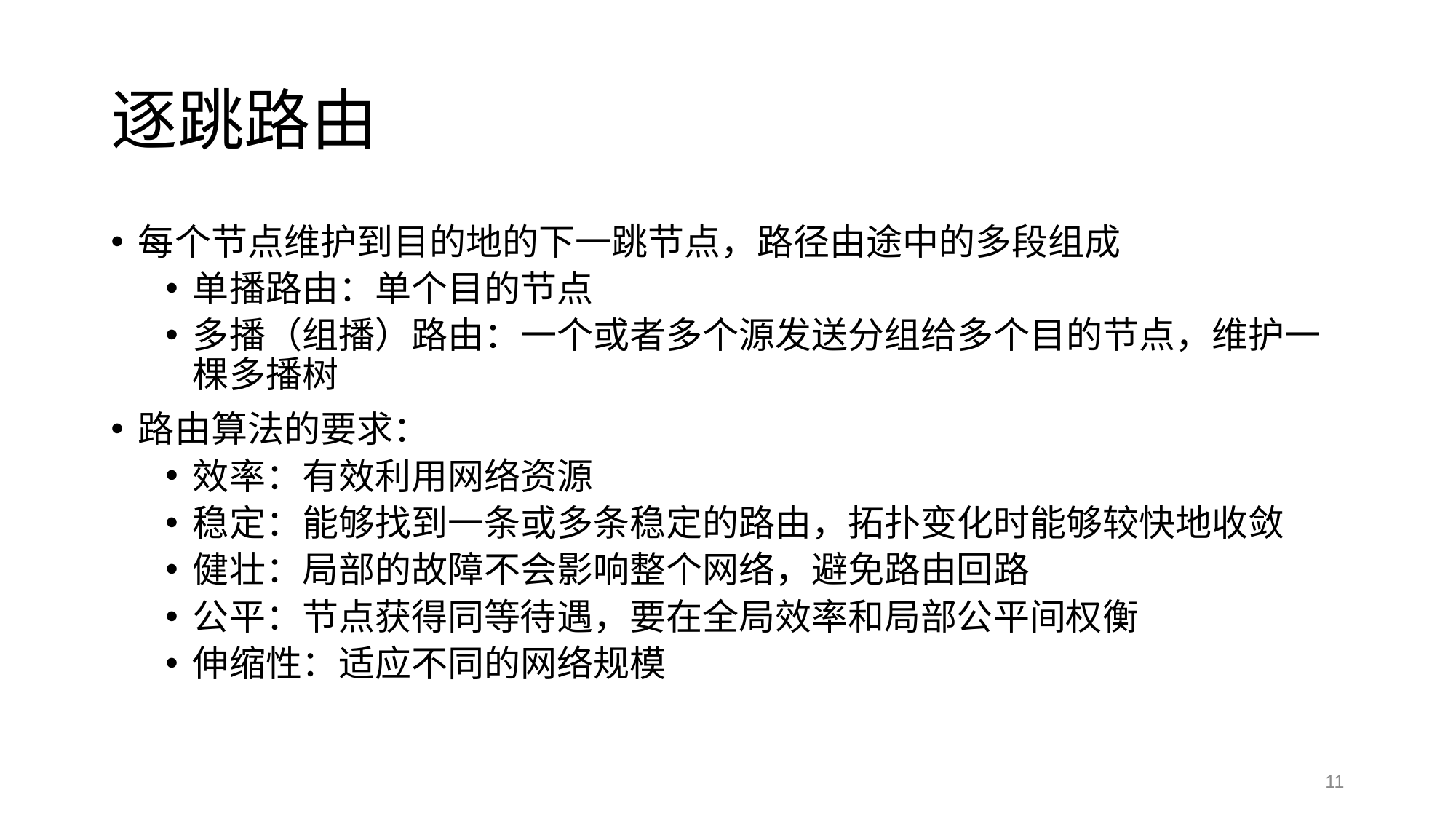

# 逐跳路由
每个节点维护到目的地的下一跳节点，路径由途中的多段组成
单播路由：单个目的节点
多播（组播）路由：一个或者多个源发送分组给多个目的节点，维护一棵多播树
路由算法的要求：
效率：有效利用网络资源
稳定：能够找到一条或多条稳定的路由，拓扑变化时能够较快地收敛
健壮：局部的故障不会影响整个网络，避免路由回路
公平：节点获得同等待遇，要在全局效率和局部公平间权衡
伸缩性：适应不同的网络规模
11